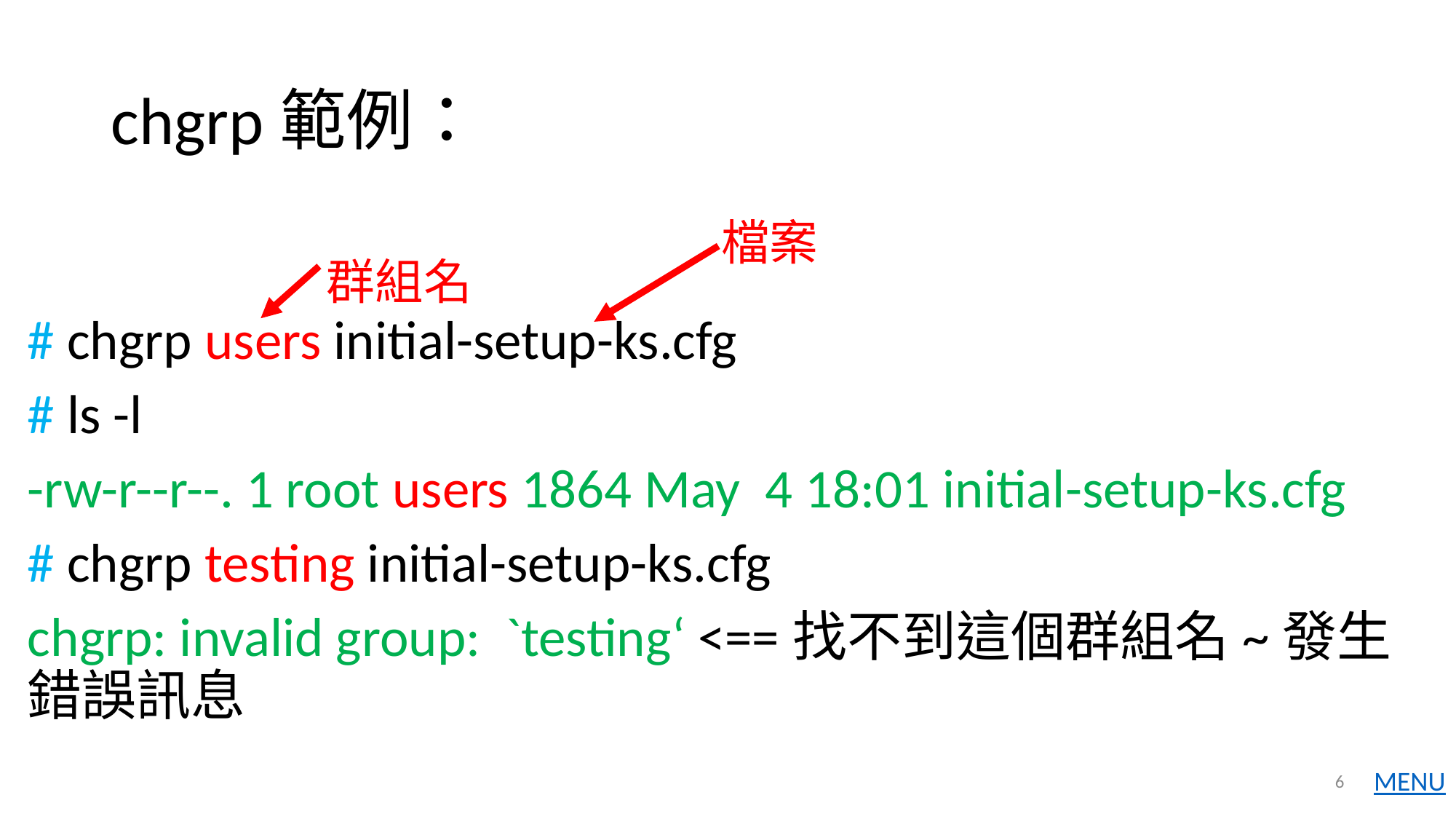

# chgrp範例：
檔案
群組名
# chgrp users initial-setup-ks.cfg
# ls -l
-rw-r--r--. 1 root users 1864 May  4 18:01 initial-setup-ks.cfg
# chgrp testing initial-setup-ks.cfg
chgrp: invalid group:  `testing‘ <==找不到這個群組名~發生錯誤訊息
6